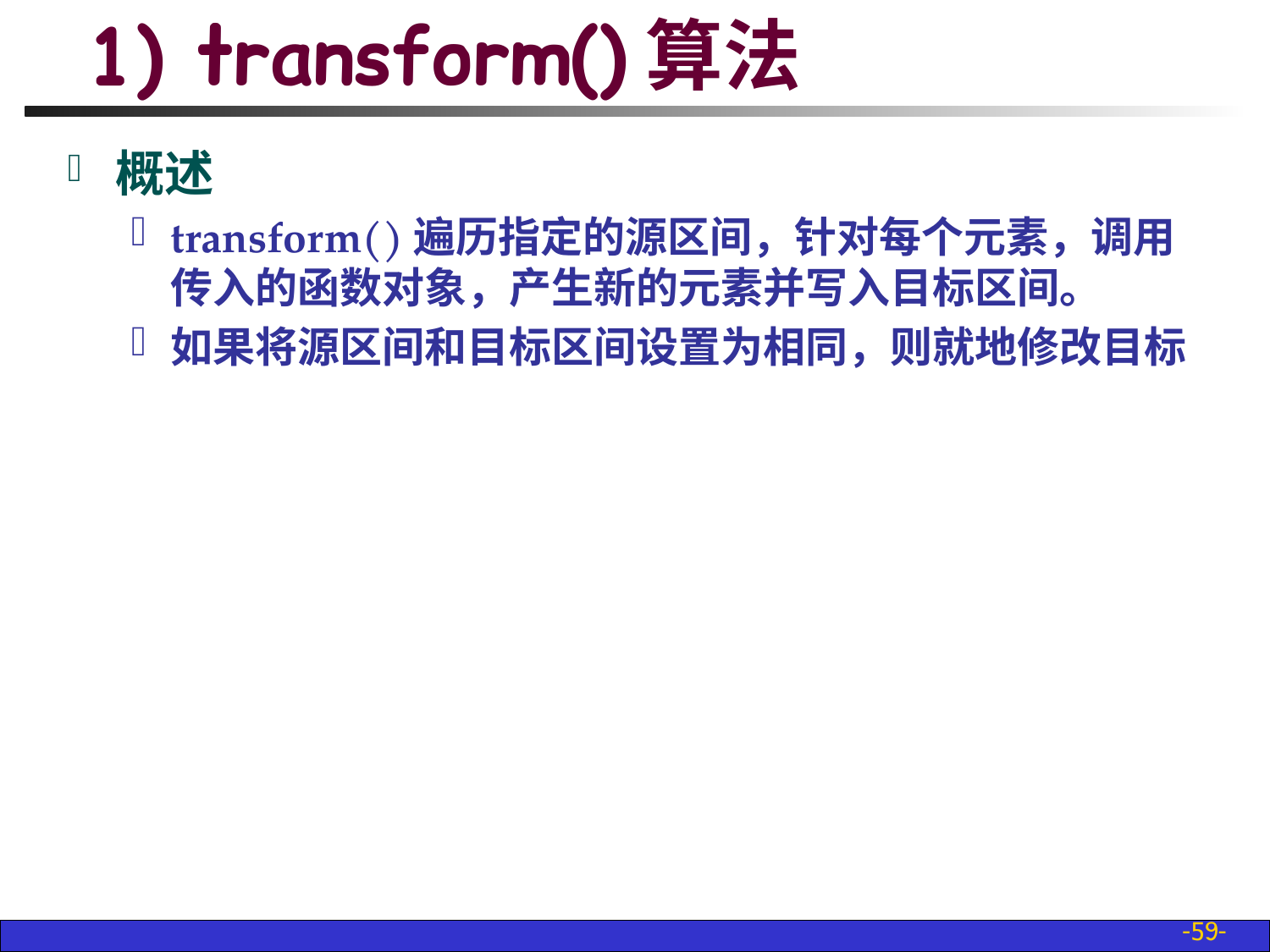

# 1) transform()算法
概述
transform()遍历指定的源区间，针对每个元素，调用传入的函数对象，产生新的元素并写入目标区间。
如果将源区间和目标区间设置为相同，则就地修改目标
-59-